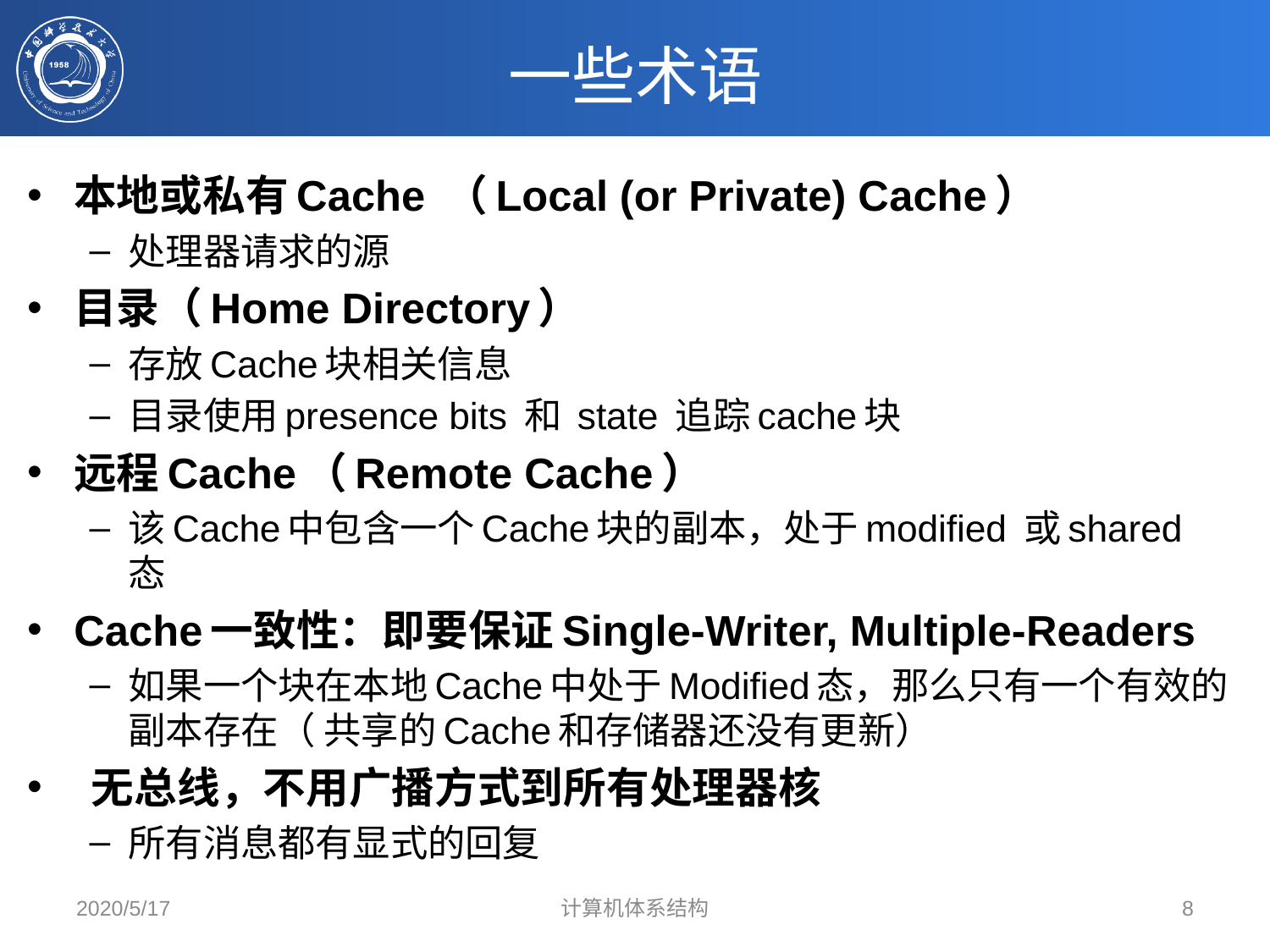

# 一些术语
本地或私有Cache （Local (or Private) Cache）
处理器请求的源
目录（Home Directory）
存放Cache块相关信息
目录使用presence bits 和 state 追踪cache块
远程Cache（Remote Cache）
该Cache中包含一个Cache块的副本，处于modified 或shared 态
Cache一致性：即要保证Single-Writer, Multiple-Readers
如果一个块在本地Cache中处于Modified态，那么只有一个有效的副本存在（ 共享的Cache和存储器还没有更新）
 无总线，不用广播方式到所有处理器核
所有消息都有显式的回复
2020/5/17
计算机体系结构
8